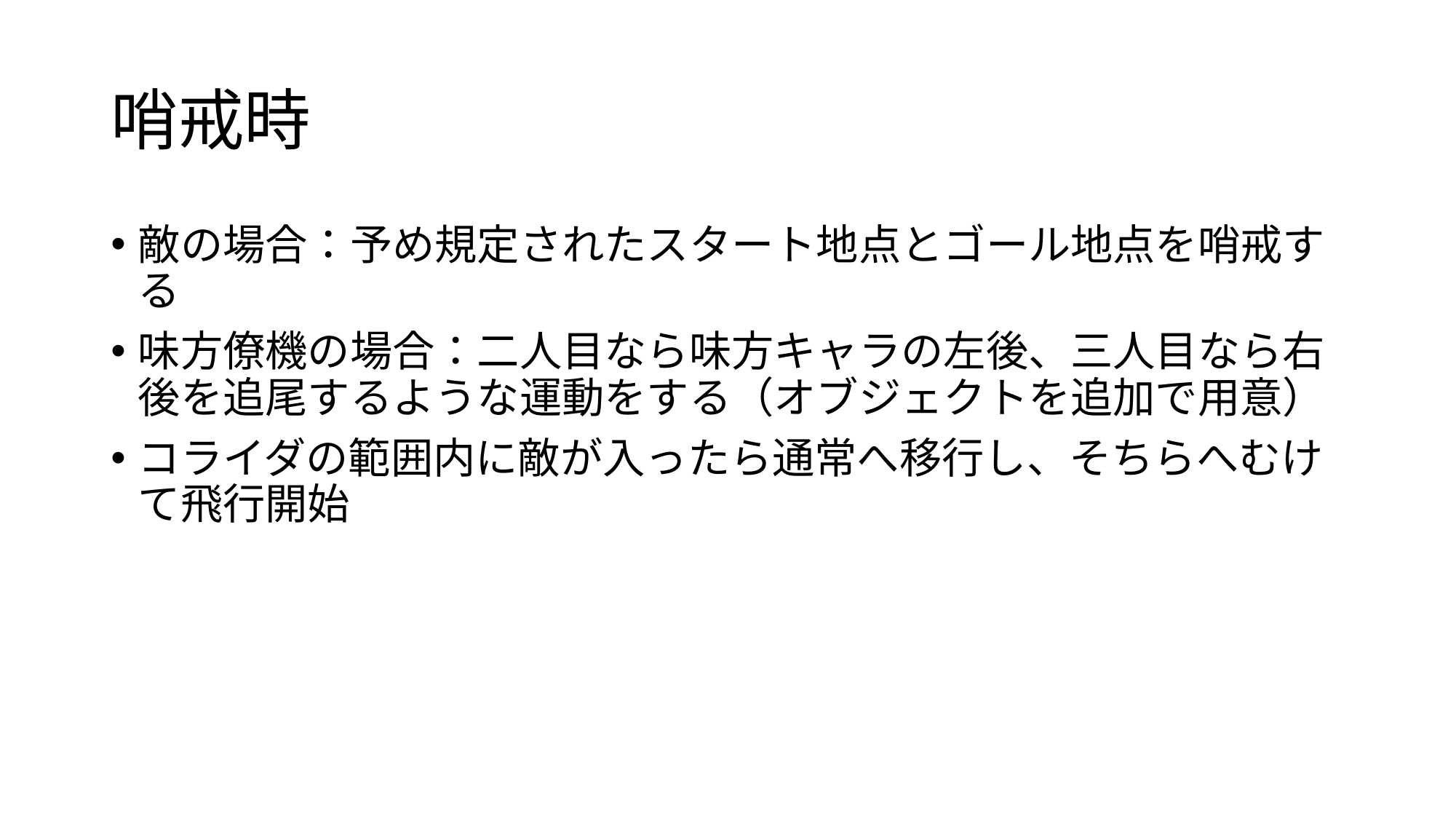

# 哨戒時
敵の場合：予め規定されたスタート地点とゴール地点を哨戒する
味方僚機の場合：二人目なら味方キャラの左後、三人目なら右後を追尾するような運動をする（オブジェクトを追加で用意）
コライダの範囲内に敵が入ったら通常へ移行し、そちらへむけて飛行開始